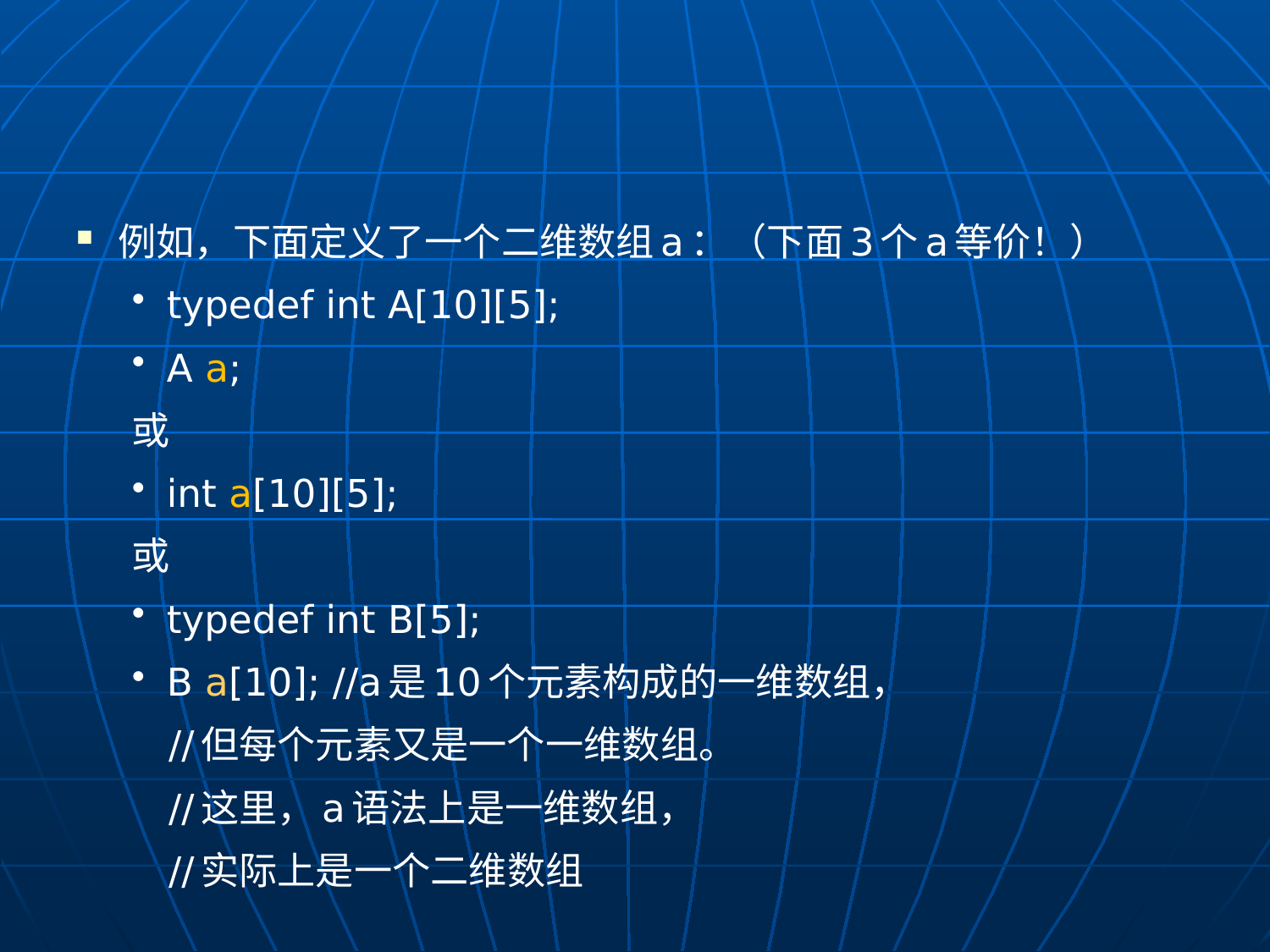

#
例如，下面定义了一个二维数组a：（下面3个a等价！）
typedef int A[10][5];
A a;
或
int a[10][5];
或
typedef int B[5];
B a[10]; //a是10个元素构成的一维数组，
		   //但每个元素又是一个一维数组。
		   //这里，a语法上是一维数组，
		   //实际上是一个二维数组